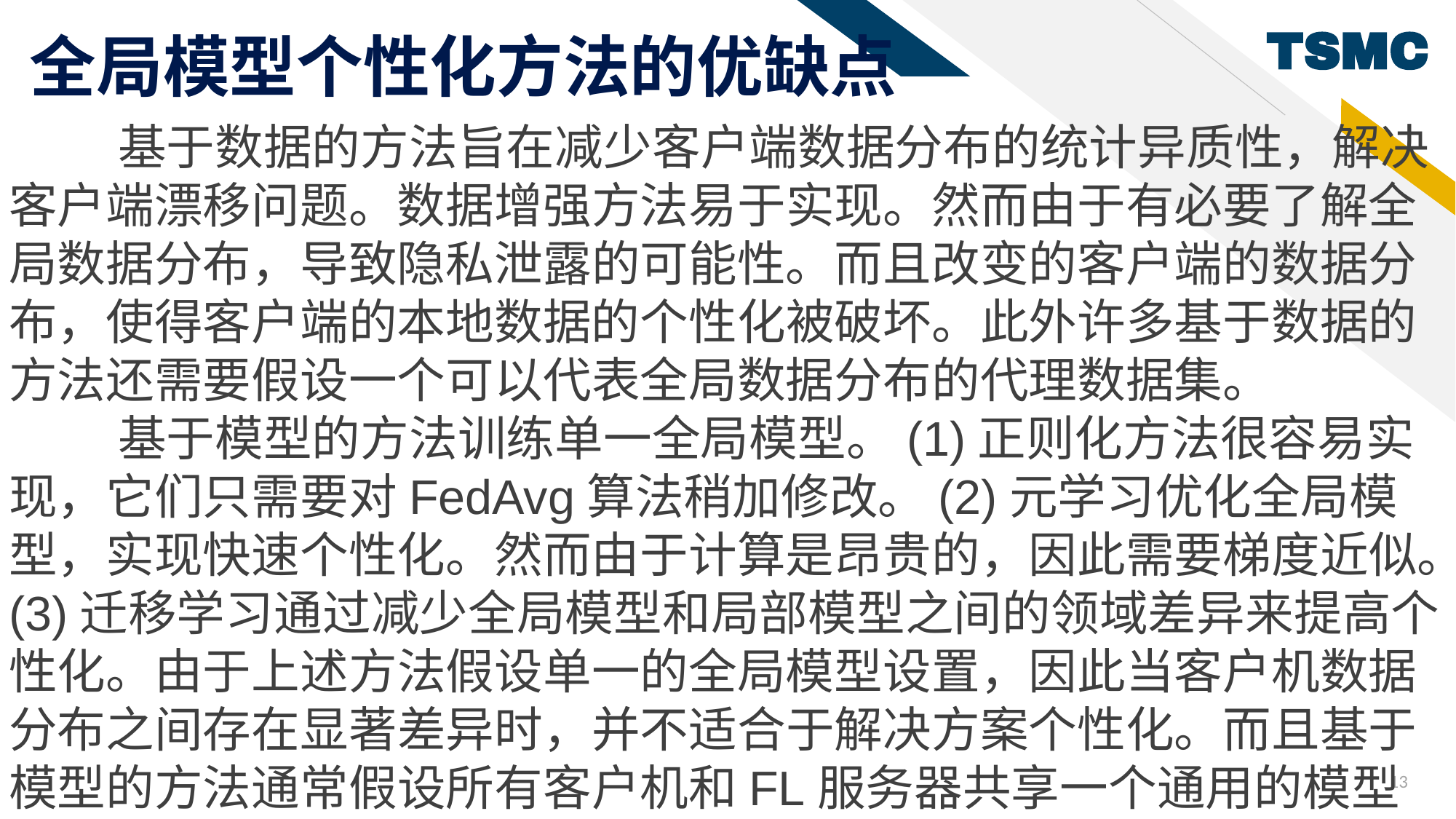

全局模型个性化方法的优缺点
	基于数据的方法旨在减少客户端数据分布的统计异质性，解决客户端漂移问题。数据增强方法易于实现。然而由于有必要了解全局数据分布，导致隐私泄露的可能性。而且改变的客户端的数据分布，使得客户端的本地数据的个性化被破坏。此外许多基于数据的方法还需要假设一个可以代表全局数据分布的代理数据集。
	基于模型的方法训练单一全局模型。(1)正则化方法很容易实现，它们只需要对FedAvg算法稍加修改。(2)元学习优化全局模型，实现快速个性化。然而由于计算是昂贵的，因此需要梯度近似。(3)迁移学习通过减少全局模型和局部模型之间的领域差异来提高个性化。由于上述方法假设单一的全局模型设置，因此当客户机数据分布之间存在显著差异时，并不适合于解决方案个性化。而且基于模型的方法通常假设所有客户机和FL服务器共享一个通用的模型架构。
13